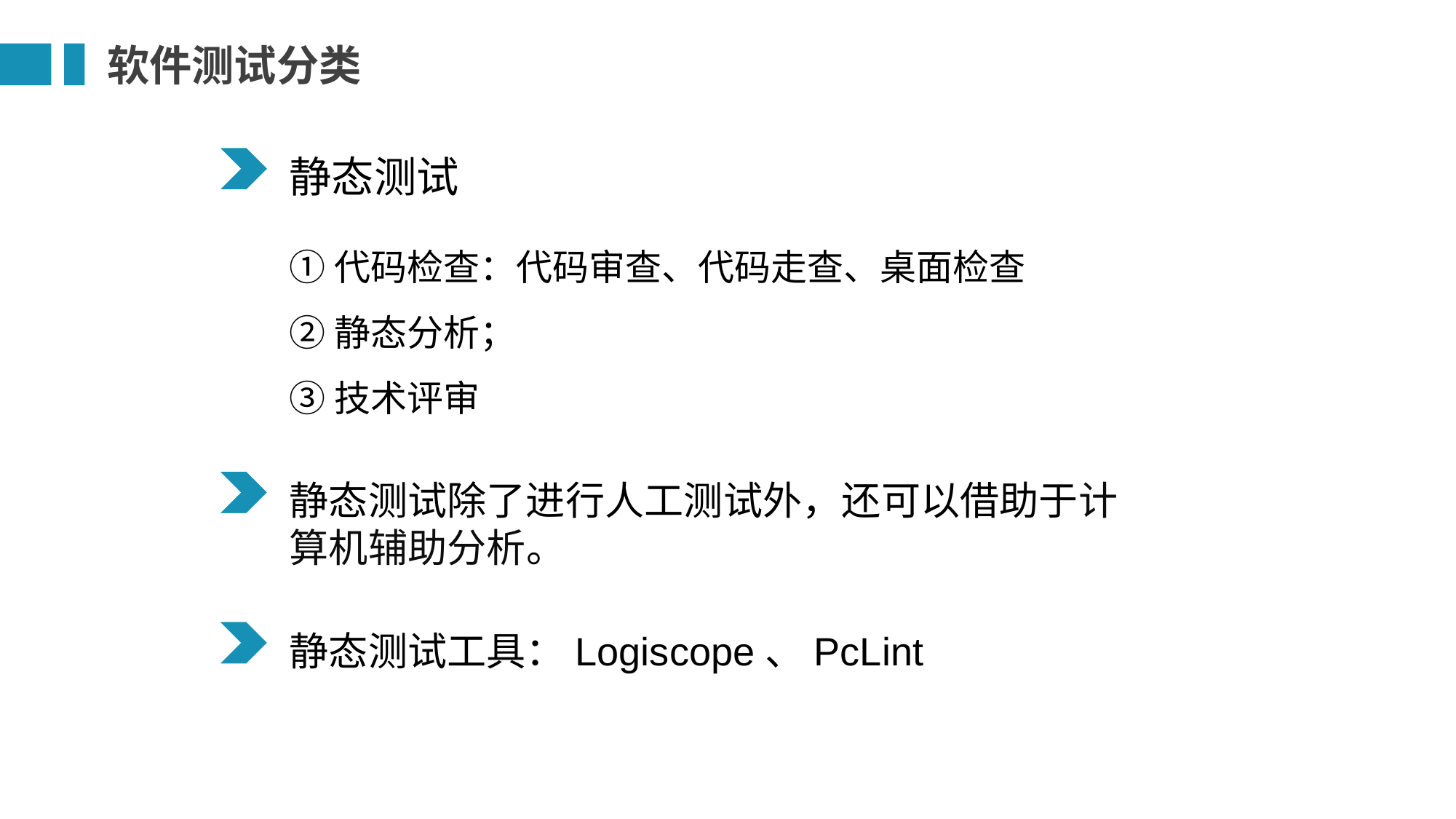

软件测试分类

静态测试

①代码检查：代码审查、代码走查、桌面检查
②静态分析；
③技术评审

静态测试除了进行人工测试外，还可以借助于计算机辅助分析。

静态测试工具：Logiscope、PcLint
15